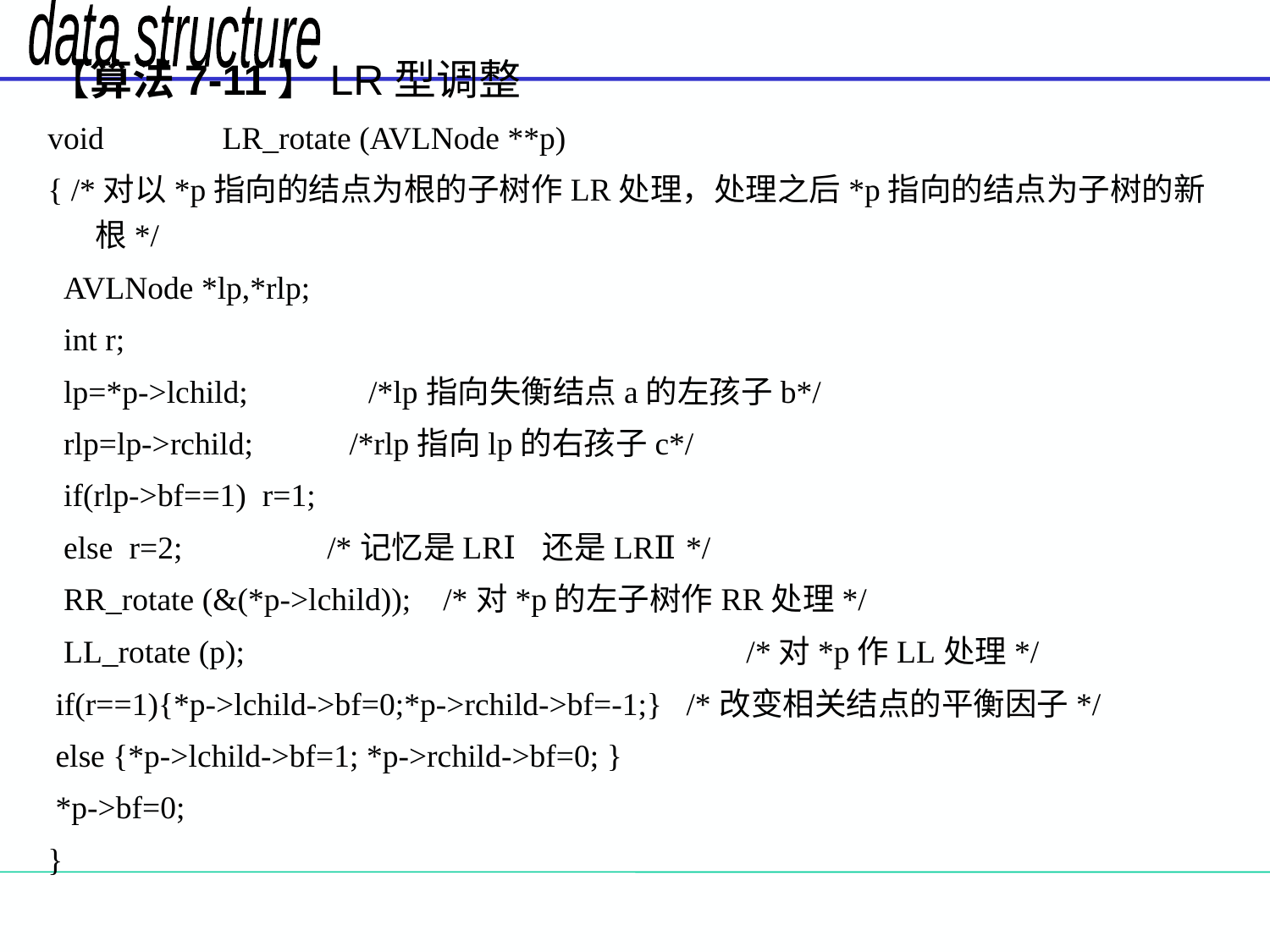

【算法7-11】LR型调整
void	LR_rotate (AVLNode **p)
{ /*对以*p指向的结点为根的子树作LR处理，处理之后*p指向的结点为子树的新根*/
  AVLNode *lp,*rlp;
  int r;
  lp=*p->lchild;               /*lp指向失衡结点a的左孩子b*/
  rlp=lp->rchild;    	/*rlp指向lp的右孩子c*/
  if(rlp->bf==1)  r=1;
  else  r=2;                  /*记忆是LRⅠ还是LRⅡ*/
  RR_rotate (&(*p->lchild));    /*对*p的左子树作RR处理*/
  LL_rotate (p);				  /*对*p作LL处理*/
 if(r==1){*p->lchild->bf=0;*p->rchild->bf=-1;}   /*改变相关结点的平衡因子*/
 else {*p->lchild->bf=1; *p->rchild->bf=0; }
 *p->bf=0;
}